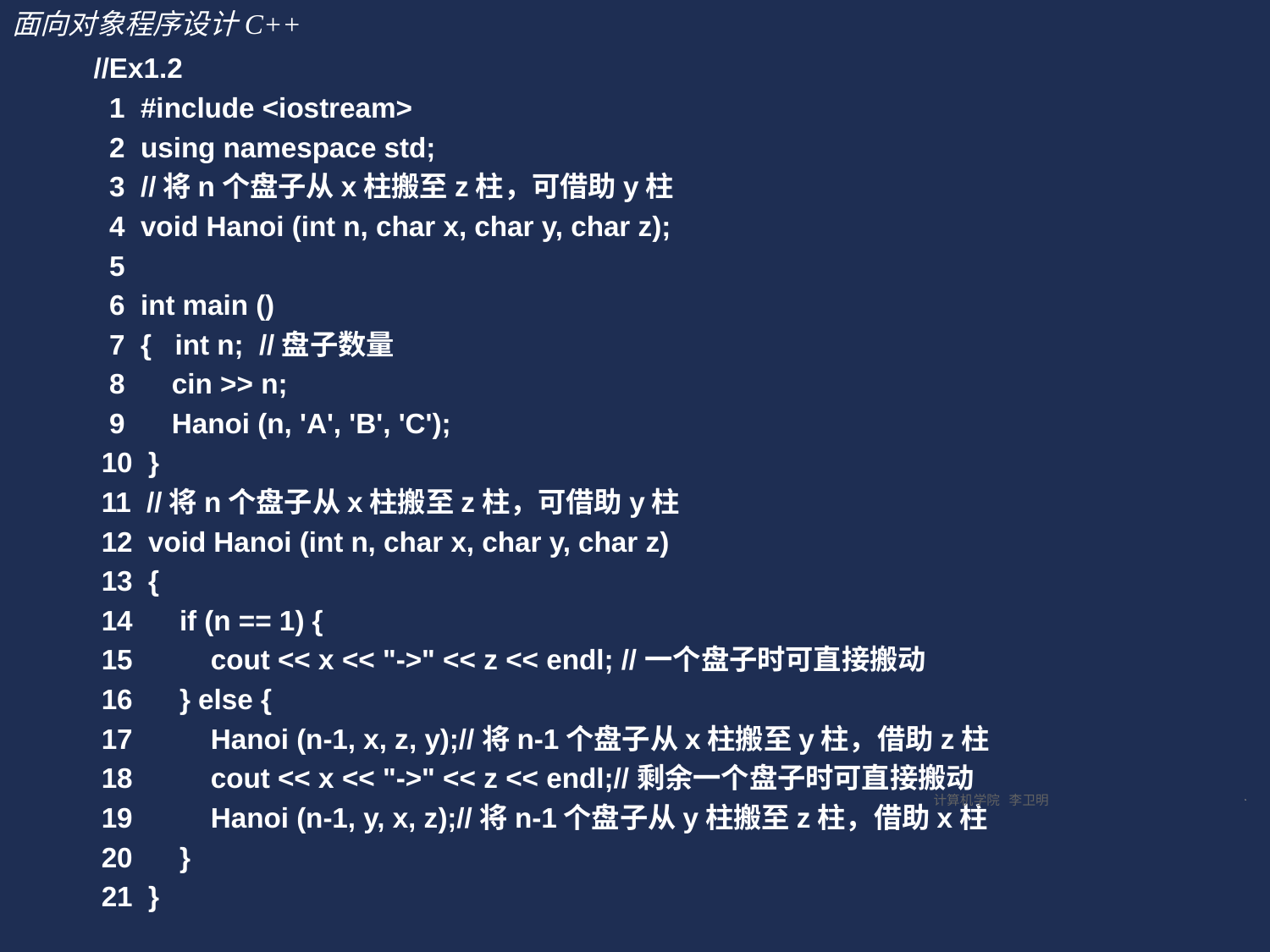

//Ex1.2
  1  #include <iostream>
  2  using namespace std;
  3  //将n个盘子从x柱搬至z柱，可借助y柱
  4  void Hanoi (int n, char x, char y, char z);
  5
  6  int main ()
  7  {   int n;  //盘子数量
  8      cin >> n;
  9      Hanoi (n, 'A', 'B', 'C');
 10  }
 11  //将n个盘子从x柱搬至z柱，可借助y柱
 12  void Hanoi (int n, char x, char y, char z)
 13  {
 14      if (n == 1) {
 15          cout << x << "->" << z << endl; //一个盘子时可直接搬动
 16      } else {
 17          Hanoi (n-1, x, z, y);//将n-1个盘子从x柱搬至y柱，借助z柱
 18          cout << x << "->" << z << endl;//剩余一个盘子时可直接搬动
 19          Hanoi (n-1, y, x, z);//将n-1个盘子从y柱搬至z柱，借助x柱
 20      }
 21  }

计算机学院   李卫明